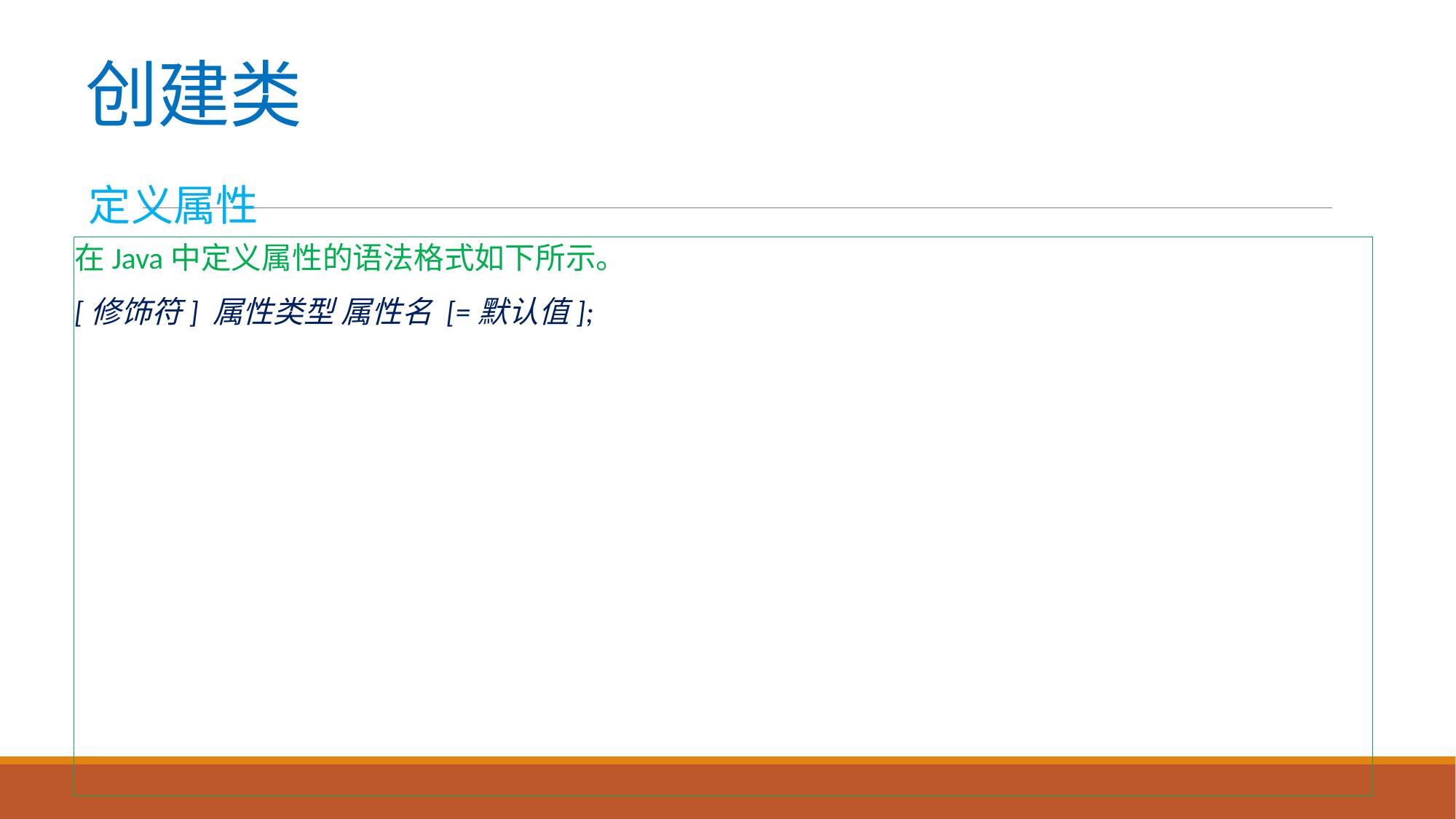

# 创建类
定义属性
在Java中定义属性的语法格式如下所示。
[修饰符] 属性类型 属性名 [=默认值];